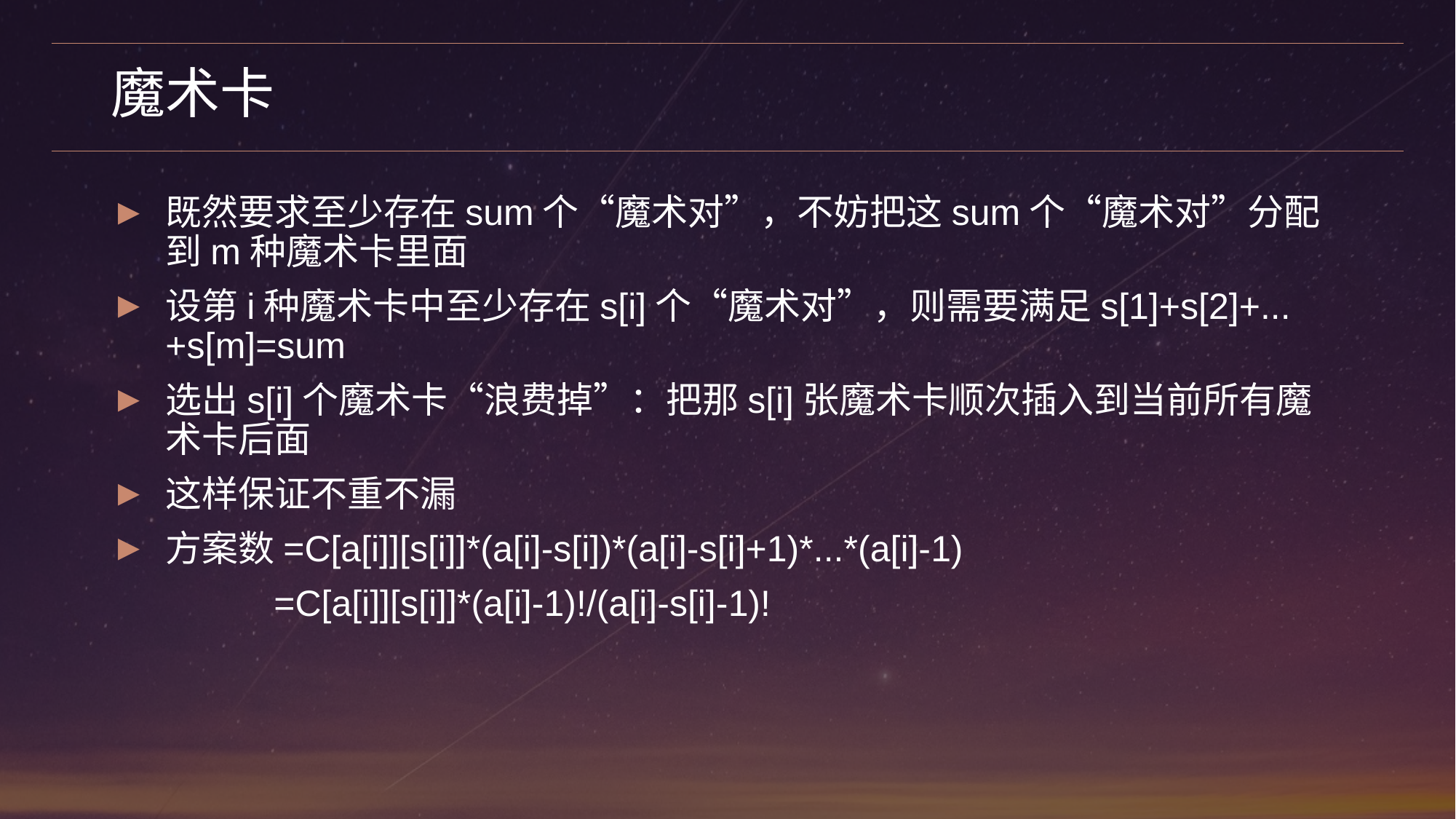

# 魔术卡
既然要求至少存在sum个“魔术对”，不妨把这sum个“魔术对”分配到m种魔术卡里面
设第i种魔术卡中至少存在s[i]个“魔术对”，则需要满足s[1]+s[2]+...+s[m]=sum
选出s[i]个魔术卡“浪费掉”：把那s[i]张魔术卡顺次插入到当前所有魔术卡后面
这样保证不重不漏
方案数=C[a[i]][s[i]]*(a[i]-s[i])*(a[i]-s[i]+1)*...*(a[i]-1)
                =C[a[i]][s[i]]*(a[i]-1)!/(a[i]-s[i]-1)!